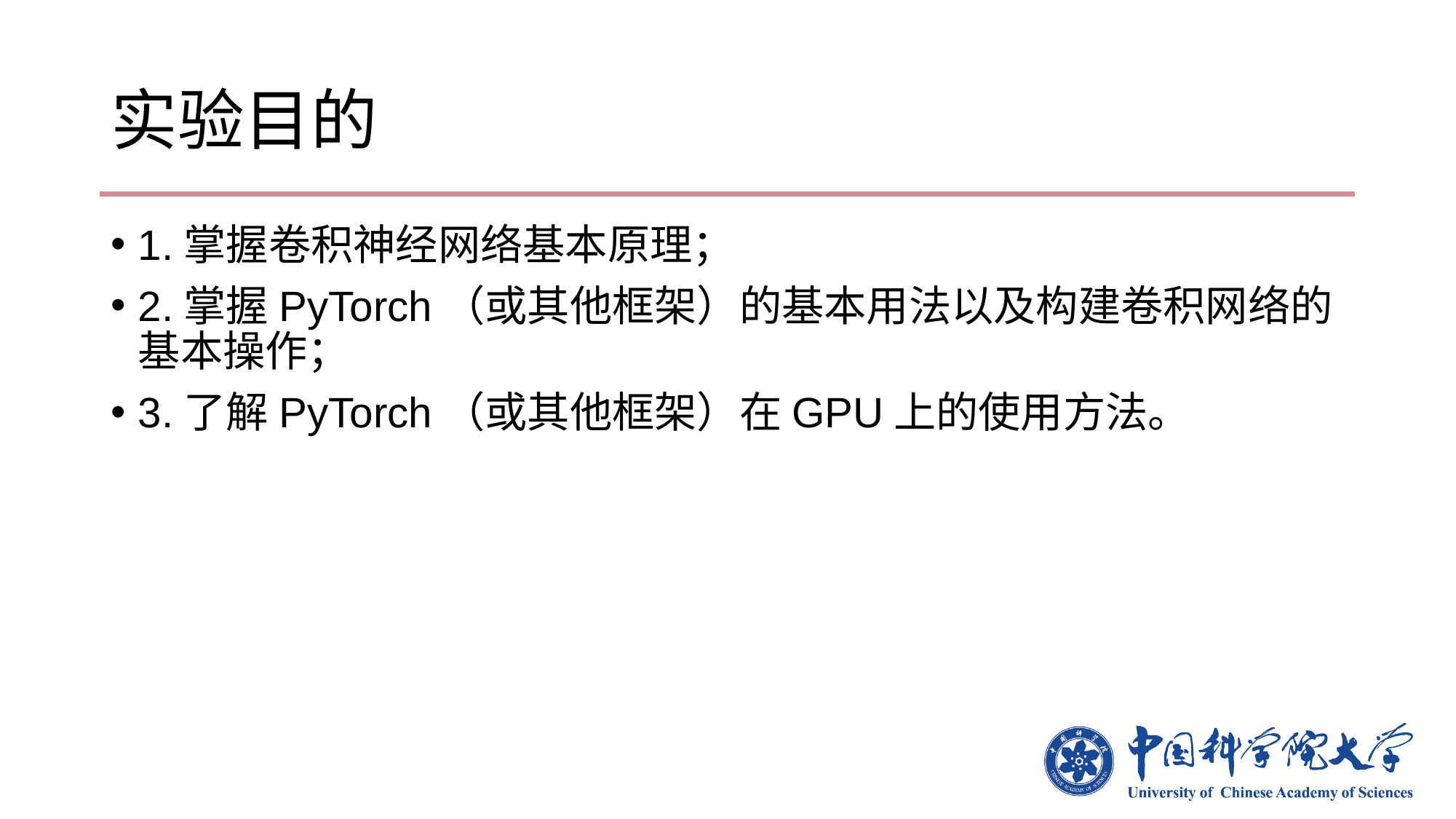

# 实验目的
1.掌握卷积神经网络基本原理；
2.掌握PyTorch（或其他框架）的基本用法以及构建卷积网络的基本操作；
3.了解PyTorch（或其他框架）在GPU上的使用方法。